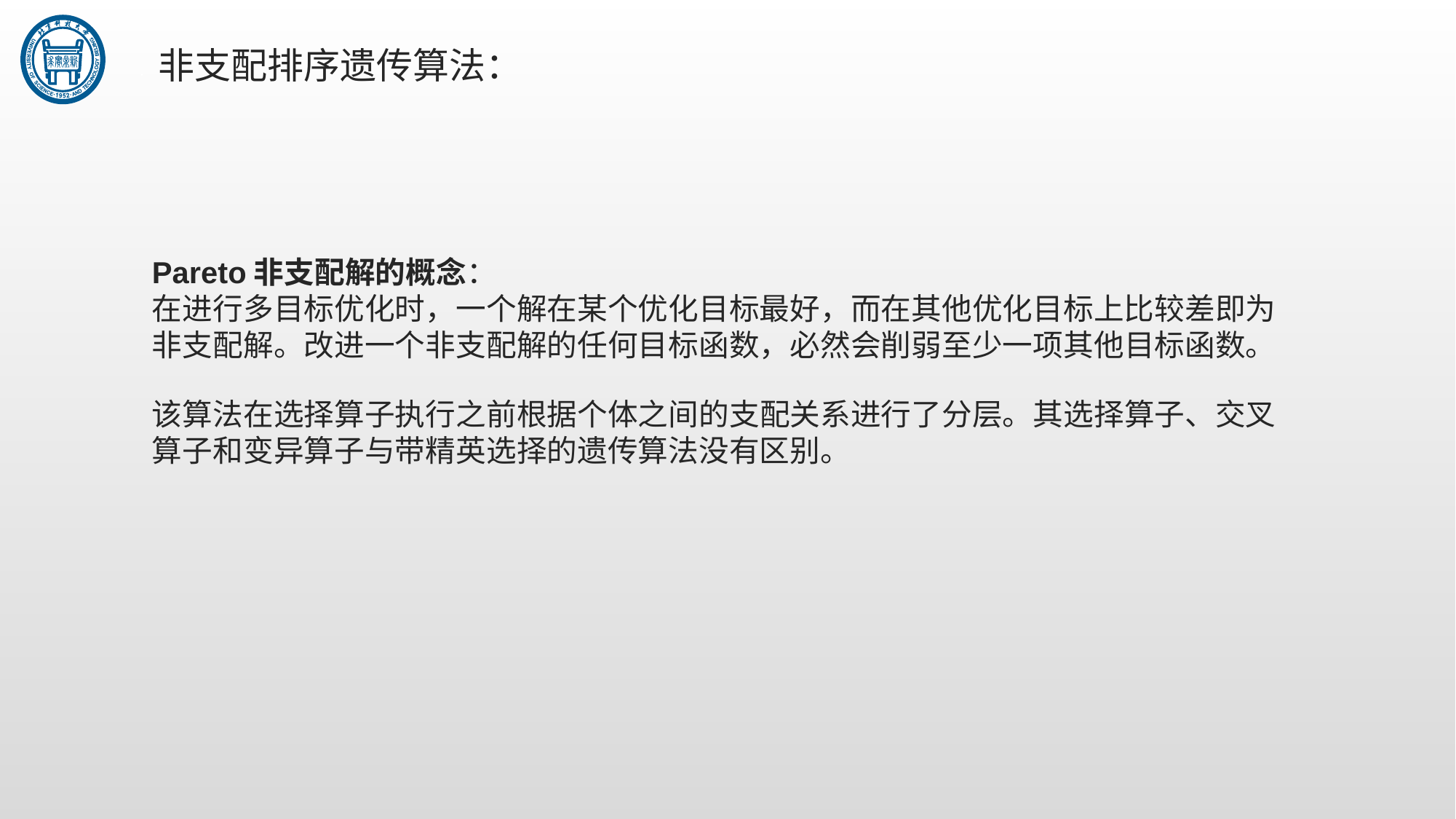

非支配排序遗传算法：

Pareto非支配解的概念：
在进行多目标优化时，一个解在某个优化目标最好，而在其他优化目标上比较差即为非支配解。改进一个非支配解的任何目标函数，必然会削弱至少一项其他目标函数。

该算法在选择算子执行之前根据个体之间的支配关系进行了分层。其选择算子、交叉算子和变异算子与带精英选择的遗传算法没有区别。

延迟符号